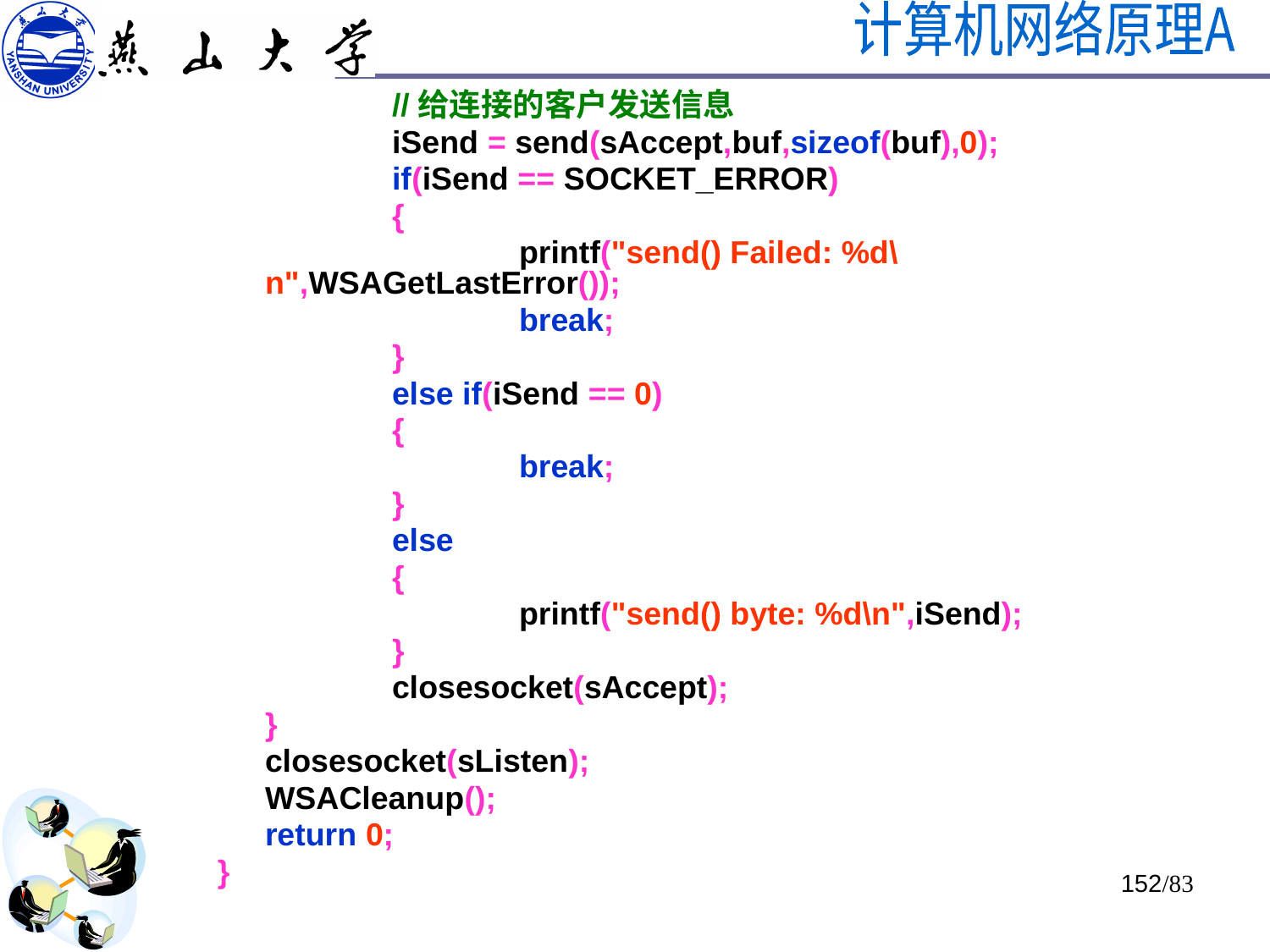

//给连接的客户发送信息
		iSend = send(sAccept,buf,sizeof(buf),0);
		if(iSend == SOCKET_ERROR)
		{
			printf("send() Failed: %d\n",WSAGetLastError());
			break;
		}
		else if(iSend == 0)
		{
			break;
		}
		else
		{
			printf("send() byte: %d\n",iSend);
		}
		closesocket(sAccept);
	}
	closesocket(sListen);
	WSACleanup();
	return 0;
}
152/83